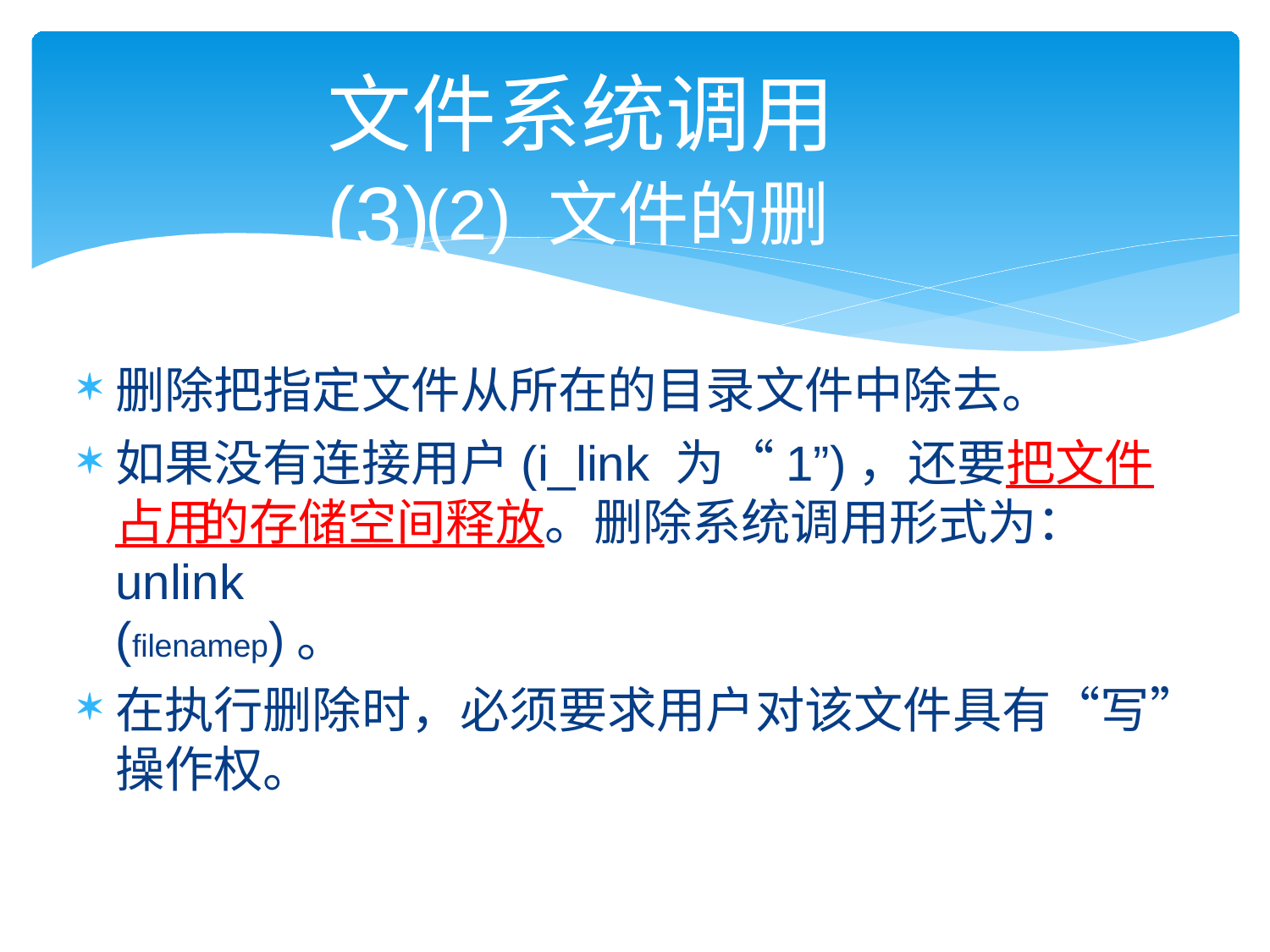

# 文件系统调用 (3)
(2) 文件的删除
删除把指定文件从所在的目录文件中除去。
如果没有连接用户(i_link 为“1”)，还要把文件占用 的存储空间释放。删除系统调用形式为：unlink
(filenamep)。
在执行删除时，必须要求用户对该文件具有“写” 操作权。